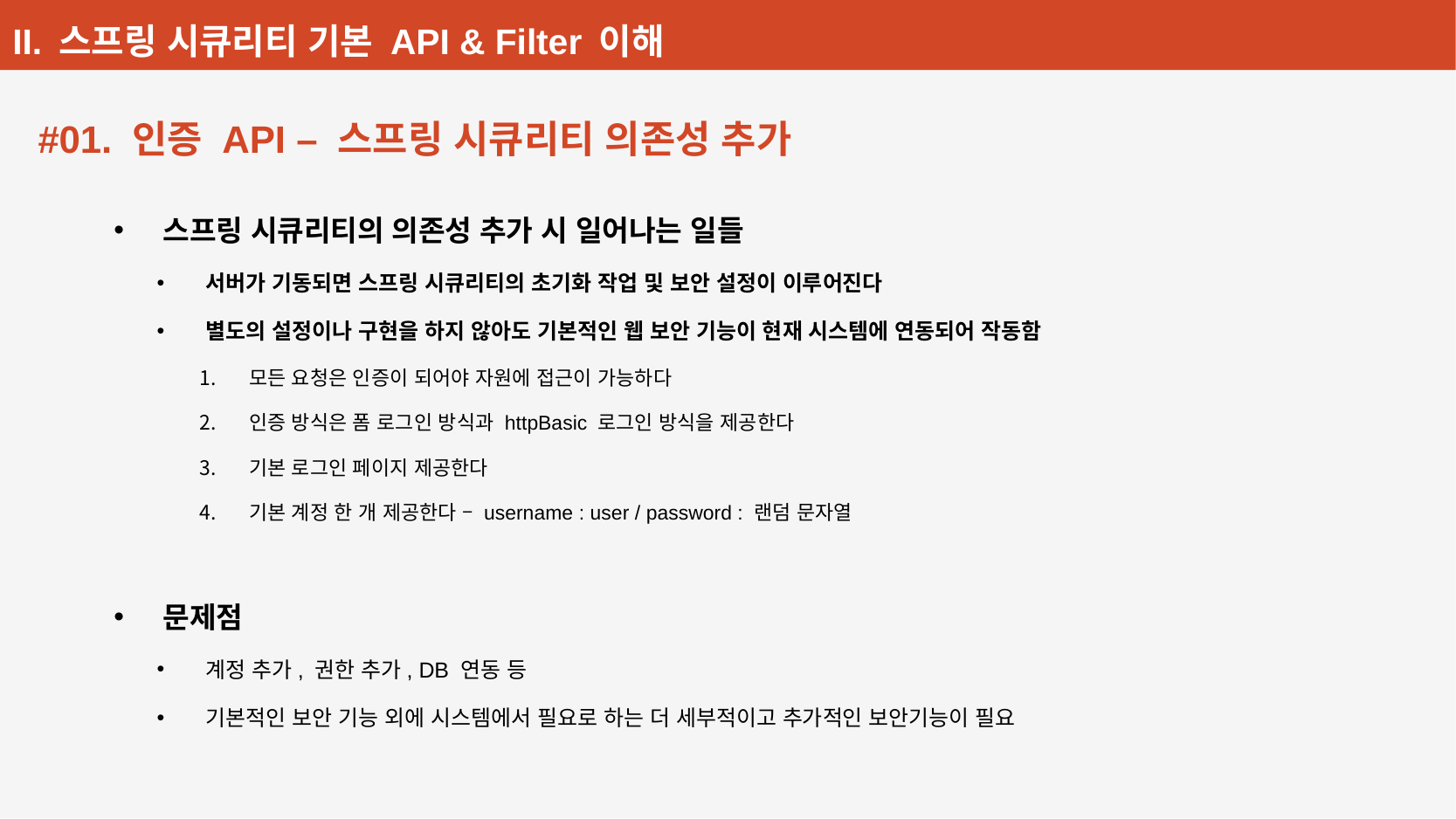

#01. 인증 API – 스프링 시큐리티 의존성 추가
스프링 시큐리티의 의존성 추가 시 일어나는 일들
서버가 기동되면 스프링 시큐리티의 초기화 작업 및 보안 설정이 이루어진다
별도의 설정이나 구현을 하지 않아도 기본적인 웹 보안 기능이 현재 시스템에 연동되어 작동함
모든 요청은 인증이 되어야 자원에 접근이 가능하다
인증 방식은 폼 로그인 방식과 httpBasic 로그인 방식을 제공한다
기본 로그인 페이지 제공한다
기본 계정 한 개 제공한다 – username : user / password : 랜덤 문자열

문제점
계정 추가, 권한 추가, DB 연동 등
기본적인 보안 기능 외에 시스템에서 필요로 하는 더 세부적이고 추가적인 보안기능이 필요